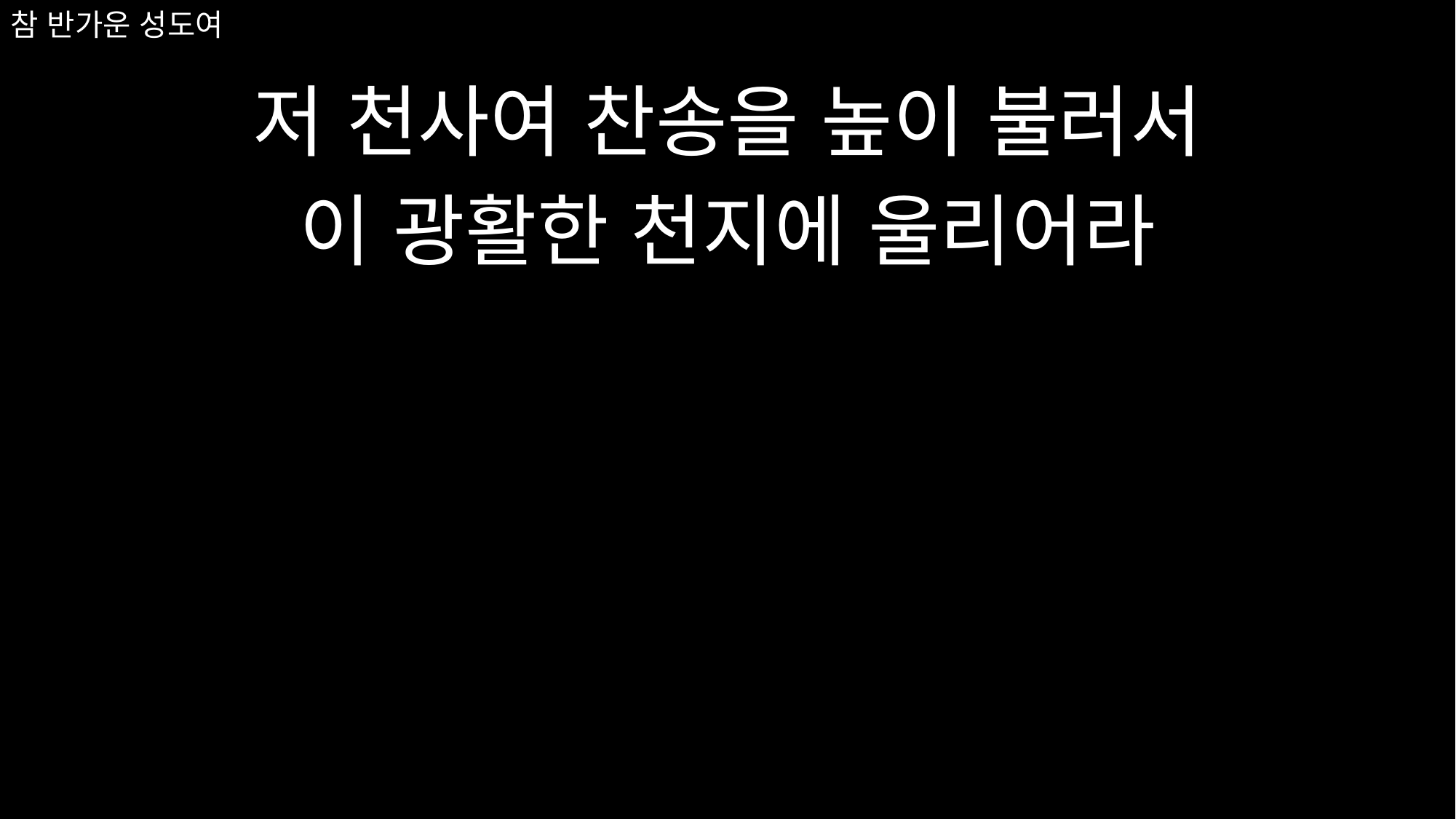

저 천사여 찬송을 높이 불러서
이 광활한 천지에 울리어라

# 참 반가운 성도여